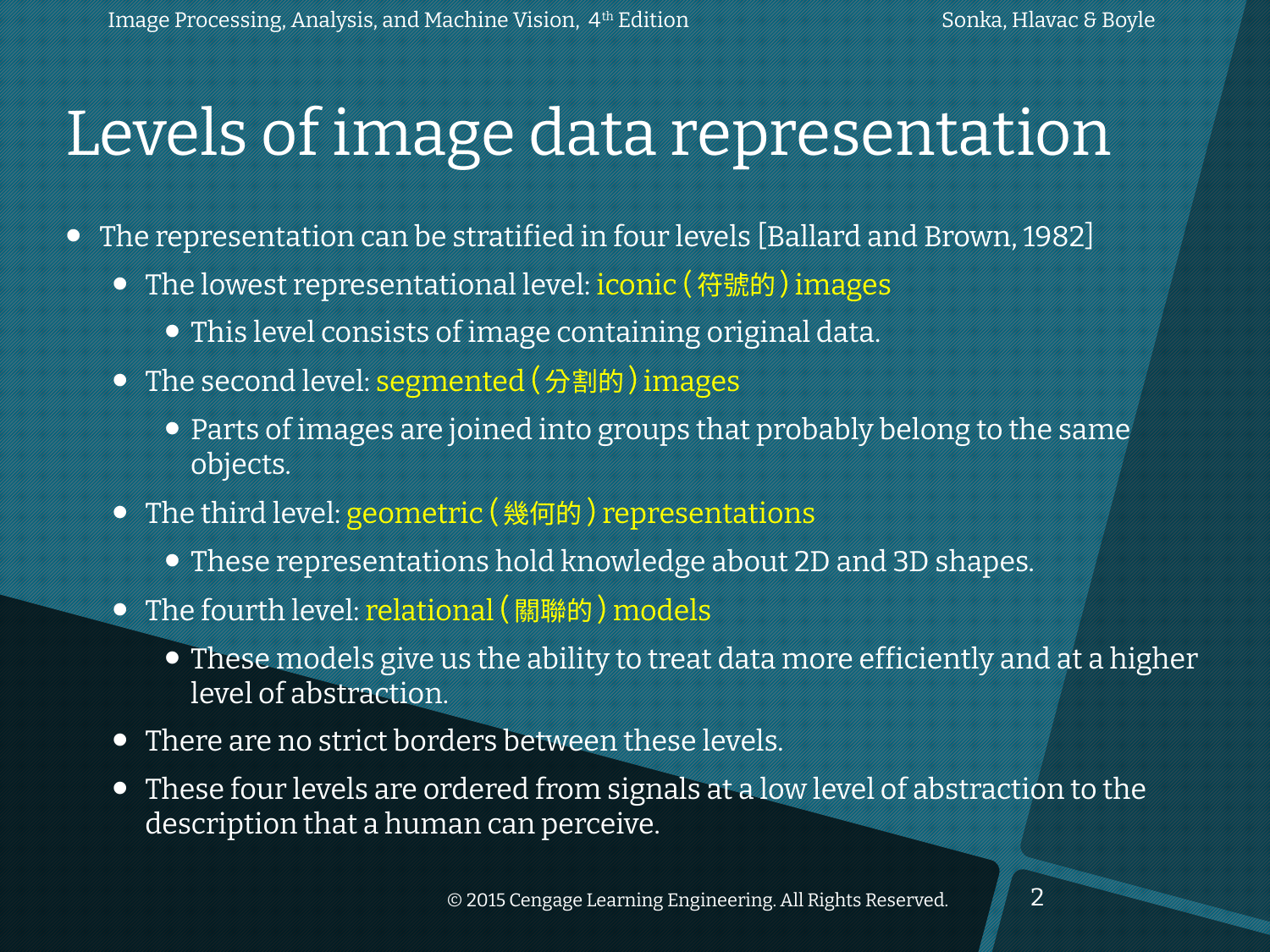

Image Processing, Analysis, and Machine Vision,  4th Edition		                 Sonka, Hlavac & Boyle
# Levels of image data representation
The representation can be stratified in four levels [Ballard and Brown, 1982]
The lowest representational level: iconic (符號的) images
This level consists of image containing original data.
The second level: segmented (分割的) images
Parts of images are joined into groups that probably belong to the same objects.
The third level: geometric (幾何的) representations
These representations hold knowledge about 2D and 3D shapes.
The fourth level: relational (關聯的) models
These models give us the ability to treat data more efficiently and at a higher level of abstraction.
There are no strict borders between these levels.
These four levels are ordered from signals at a low level of abstraction to the description that a human can perceive.

2
© 2015 Cengage Learning Engineering. All Rights Reserved.